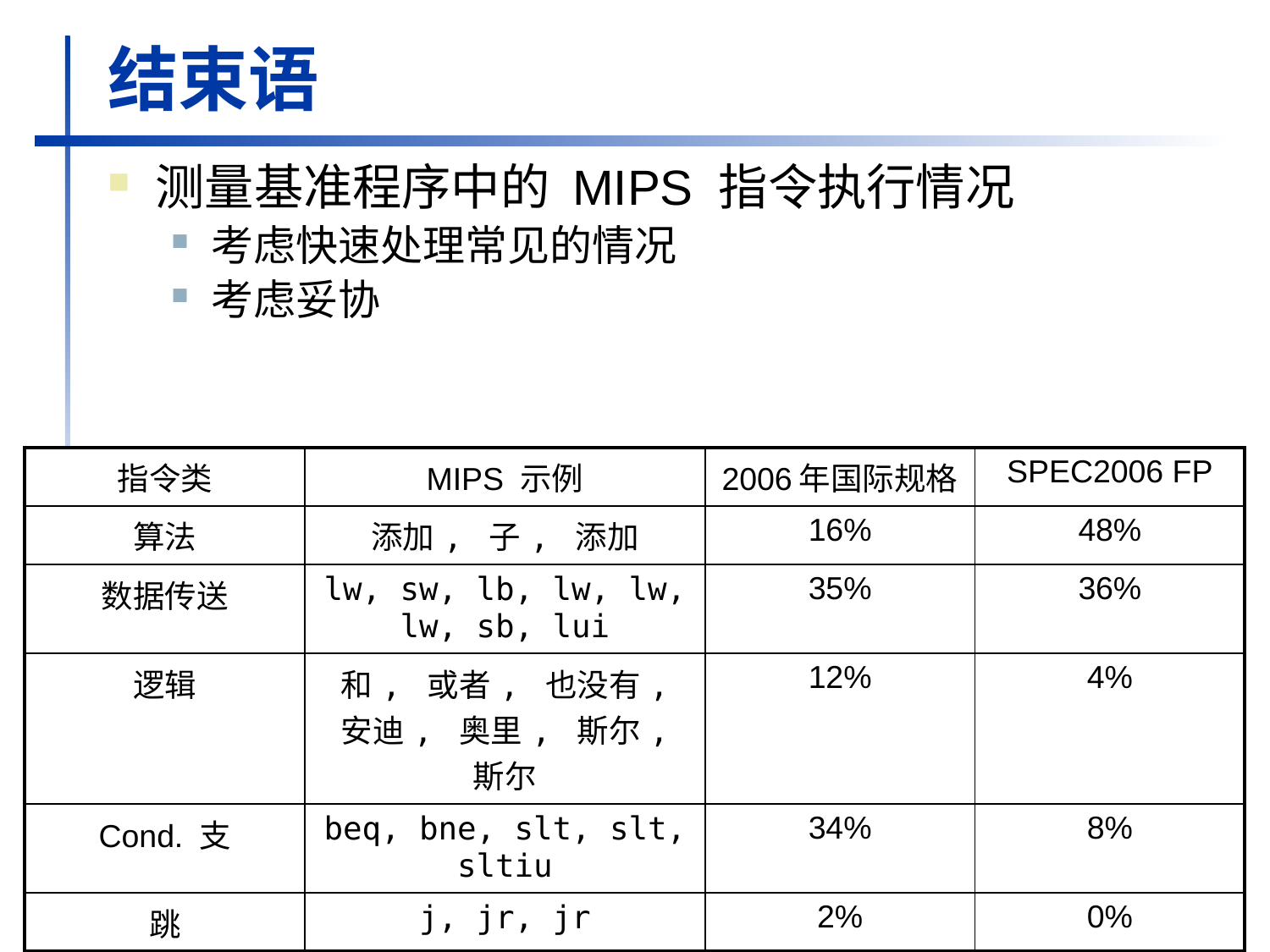

# 结束语
测量基准程序中的 MIPS 指令执行情况
考虑快速处理常见的情况
考虑妥协
| 指令类 | MIPS 示例 | 2006年国际规格 | SPEC2006 FP |
| --- | --- | --- | --- |
| 算法 | 添加, 子, 添加 | 16% | 48% |
| 数据传送 | lw, sw, lb, lw, lw, lw, sb, lui | 35% | 36% |
| 逻辑 | 和, 或者, 也没有, 安迪, 奥里, 斯尔, 斯尔 | 12% | 4% |
| Cond. 支 | beq, bne, slt, slt, sltiu | 34% | 8% |
| 跳 | j, jr, jr | 2% | 0% |
第2章-说明: 计算机的语言-92